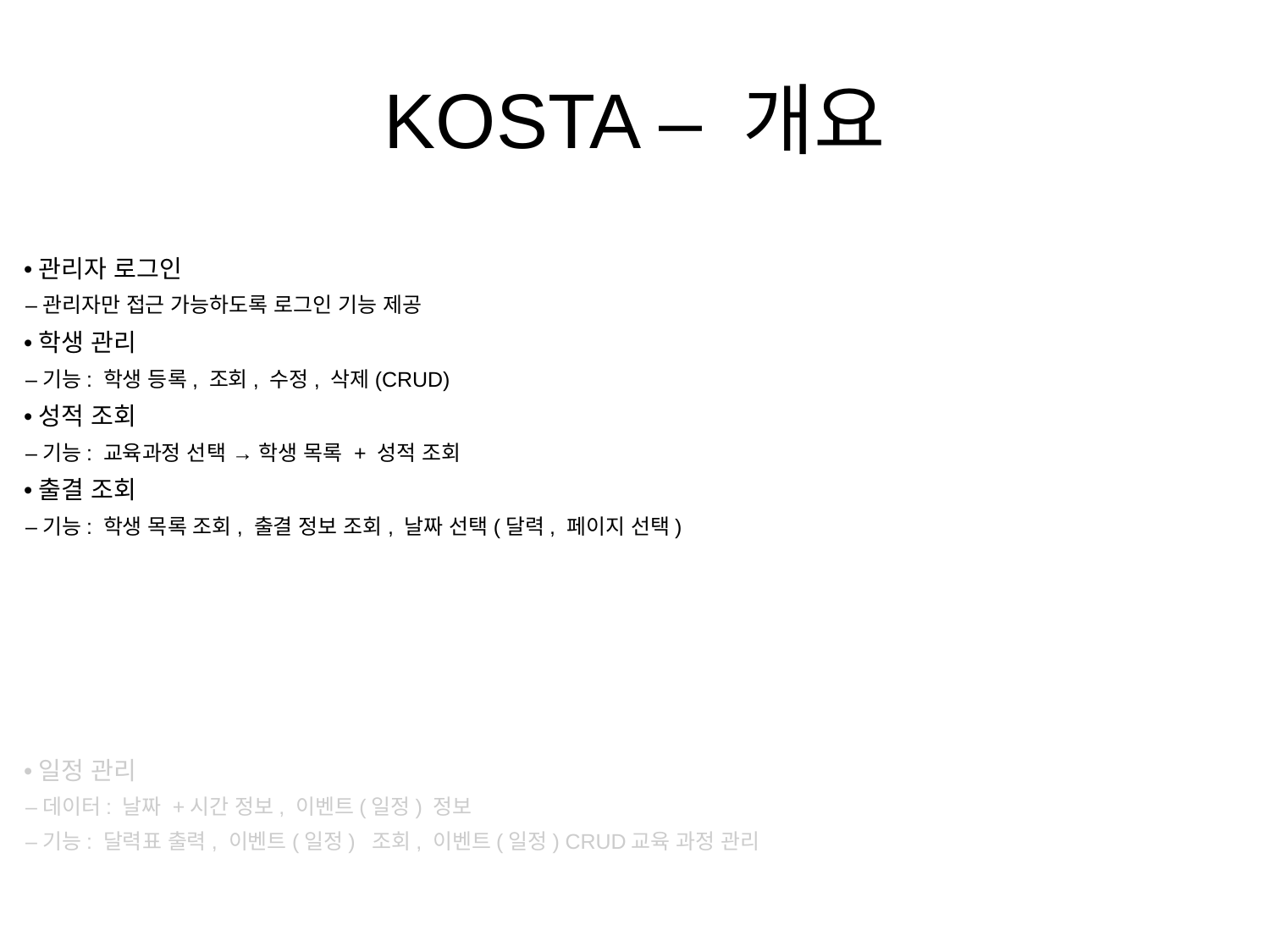

# KOSTA – 개요
•관리자 로그인
–관리자만 접근 가능하도록 로그인 기능 제공
•학생 관리
–기능: 학생 등록, 조회, 수정, 삭제(CRUD)
•성적 조회
–기능: 교육과정 선택 → 학생 목록 + 성적 조회
•출결 조회
–기능: 학생 목록 조회, 출결 정보 조회, 날짜 선택(달력, 페이지 선택)

•일정 관리
–데이터: 날짜 +시간 정보, 이벤트(일정) 정보
–기능: 달력표 출력, 이벤트(일정)  조회, 이벤트(일정) CRUD교육 과정 관리